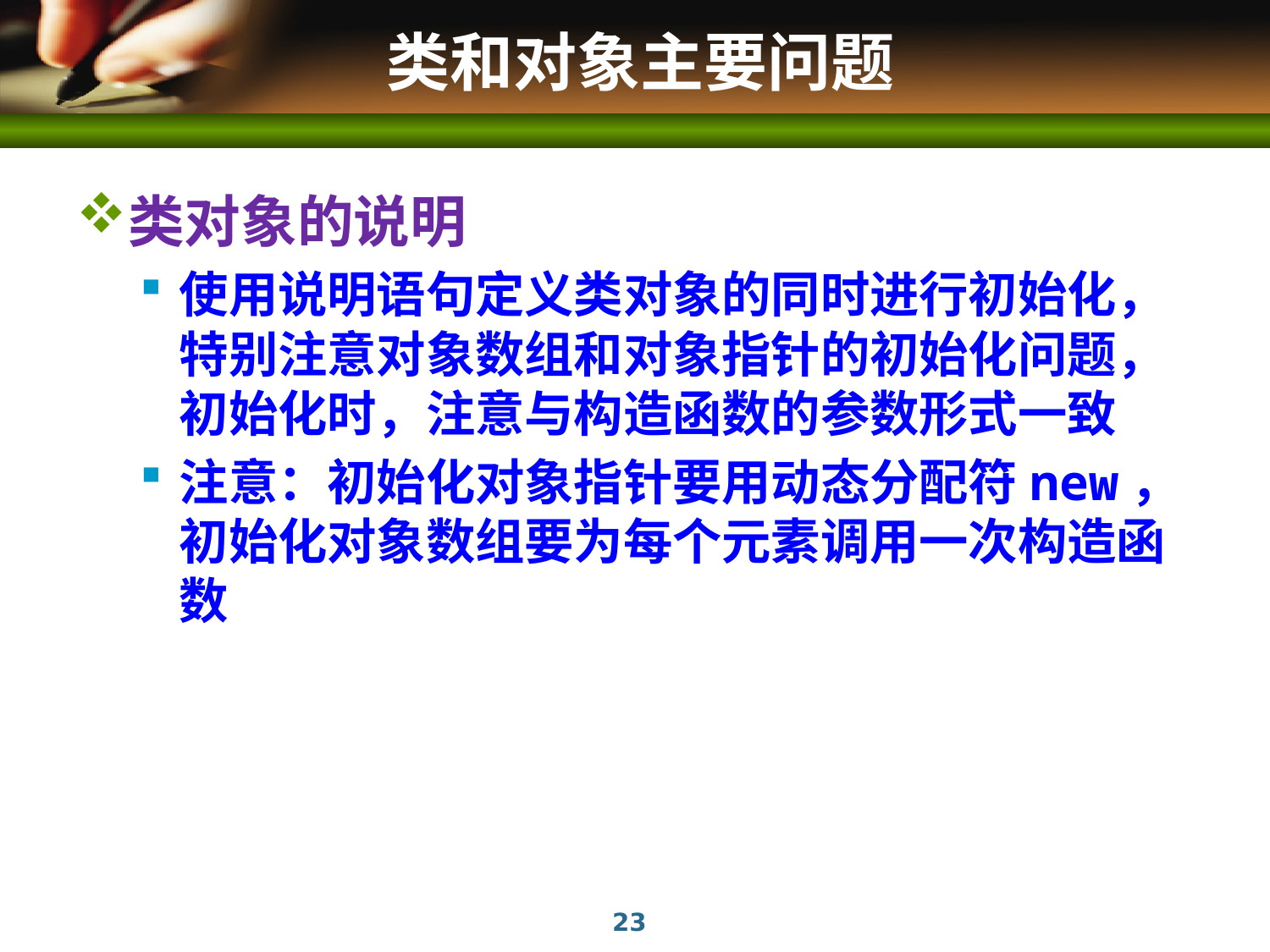

# 类和对象主要问题
类对象的说明
使用说明语句定义类对象的同时进行初始化，特别注意对象数组和对象指针的初始化问题，初始化时，注意与构造函数的参数形式一致
注意：初始化对象指针要用动态分配符new，初始化对象数组要为每个元素调用一次构造函数
23